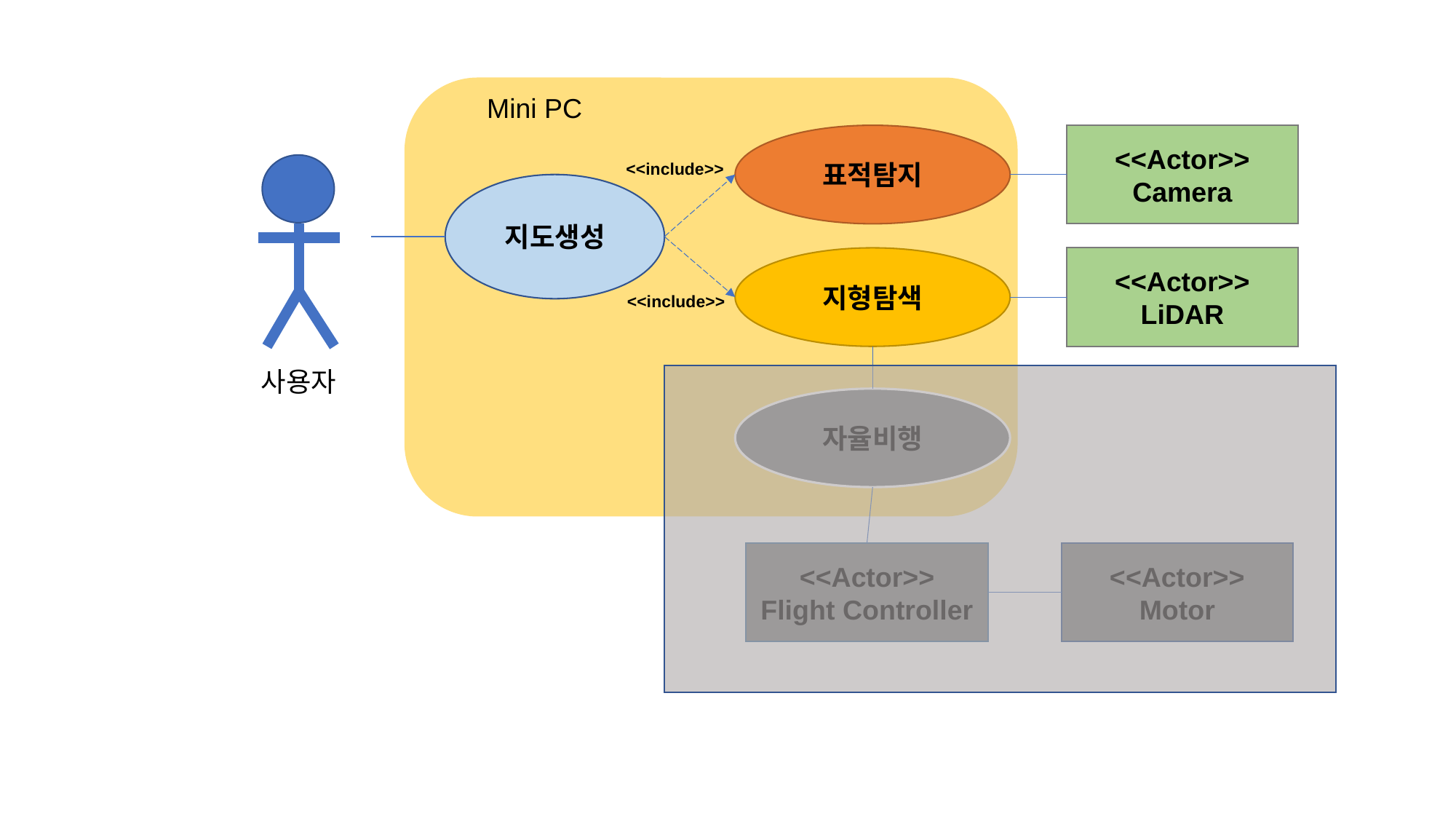

Mini PC
표적탐지
<<Actor>>
Camera
<<include>>
지도생성
<<Actor>>
LiDAR
지형탐색
<<include>>
자율비행
<<Actor>>
Flight Controller
<<Actor>>
Motor

사용자